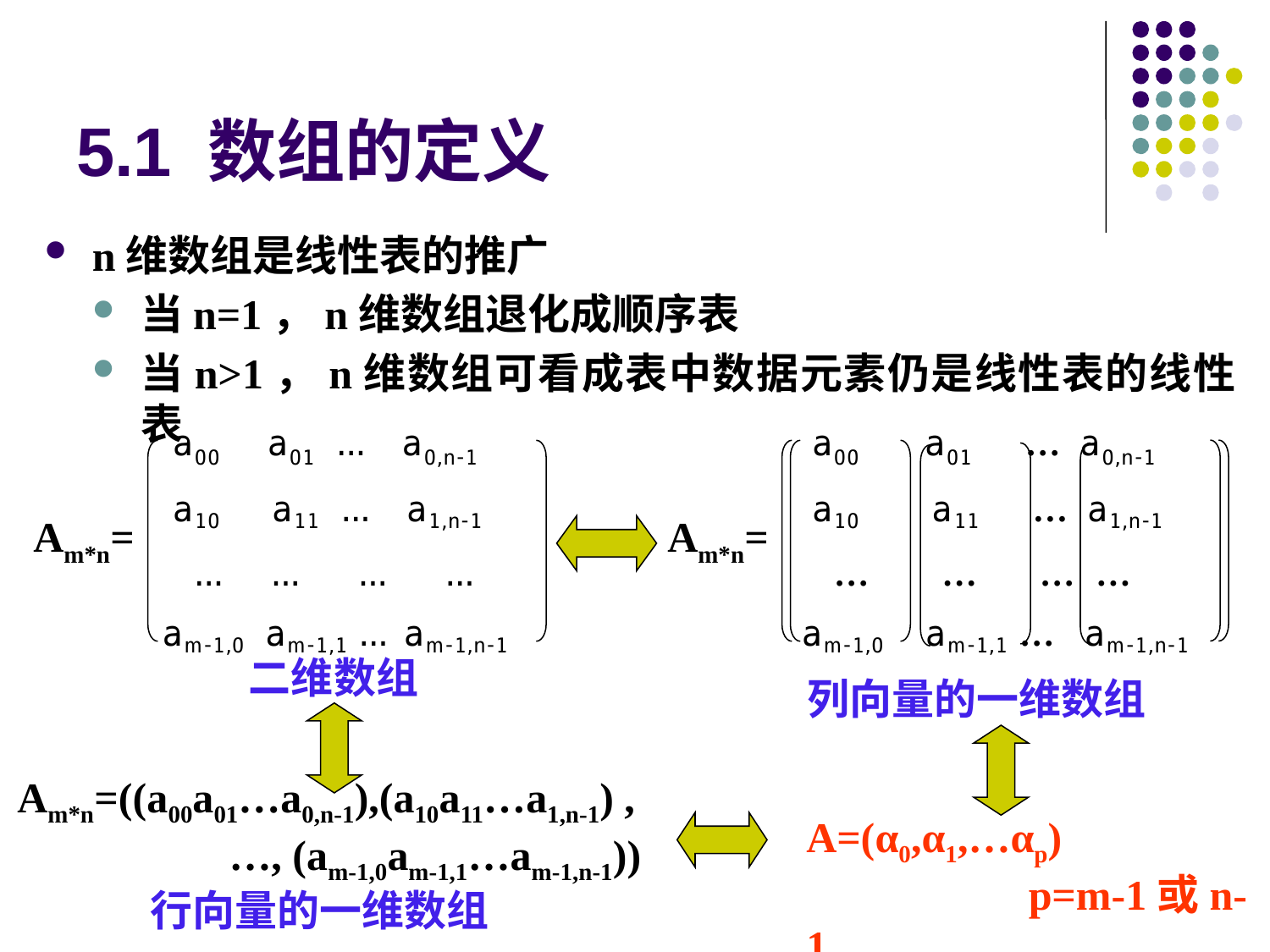

# 5.1 数组的定义
n维数组是线性表的推广
当n=1，n维数组退化成顺序表
当n>1，n维数组可看成表中数据元素仍是线性表的线性表

 a00        a01  …   a0,n-1
 a10     a11  …   a1,n-1
   …    …     …     …
am-1,0  am-1,1 … am-1,n-1

Am*n=
二维数组
 a00           a01     …  a0,n-1
 a10       a11     …  a1,n-1
   …       …      …  …
am-1,0    am-1,1 …   am-1,n-1

Am*n=
列向量的一维数组

Am*n=((a00a01…a0,n-1),(a10a11…a1,n-1) ,
                    …, (am-1,0am-1,1…am-1,n-1))
行向量的一维数组

A=(α0,α1,…αp)
                     p=m-1或n-1